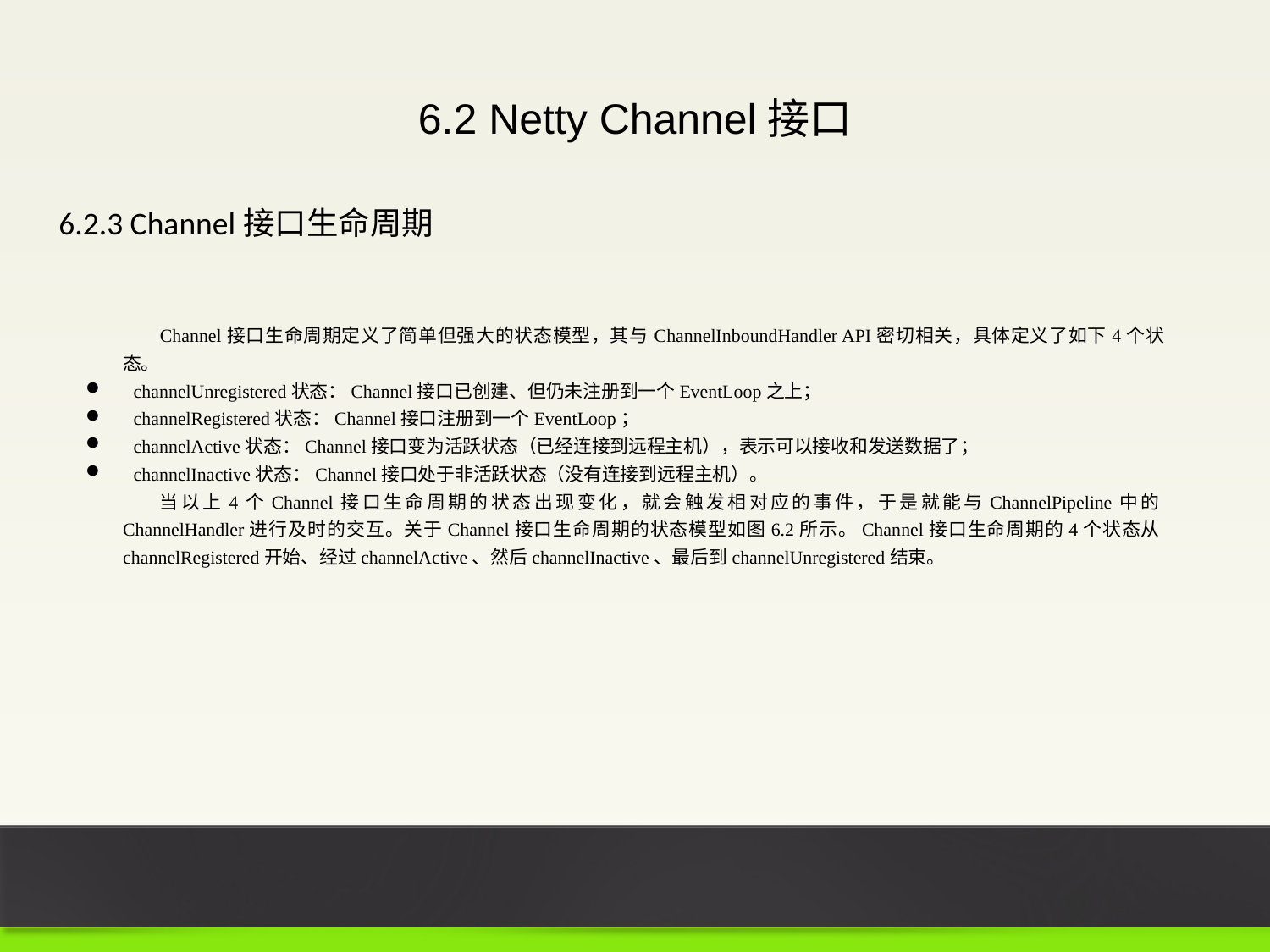

6.2 Netty Channel接口
6.2.3 Channel接口生命周期
Channel接口生命周期定义了简单但强大的状态模型，其与ChannelInboundHandler API密切相关，具体定义了如下4个状态。
channelUnregistered状态：Channel接口已创建、但仍未注册到一个EventLoop之上；
channelRegistered状态：Channel接口注册到一个EventLoop；
channelActive状态：Channel接口变为活跃状态（已经连接到远程主机），表示可以接收和发送数据了；
channelInactive状态：Channel接口处于非活跃状态（没有连接到远程主机）。
当以上4个Channel接口生命周期的状态出现变化，就会触发相对应的事件，于是就能与ChannelPipeline中的ChannelHandler进行及时的交互。关于Channel接口生命周期的状态模型如图6.2所示。Channel接口生命周期的4个状态从channelRegistered开始、经过channelActive、然后channelInactive、最后到channelUnregistered结束。